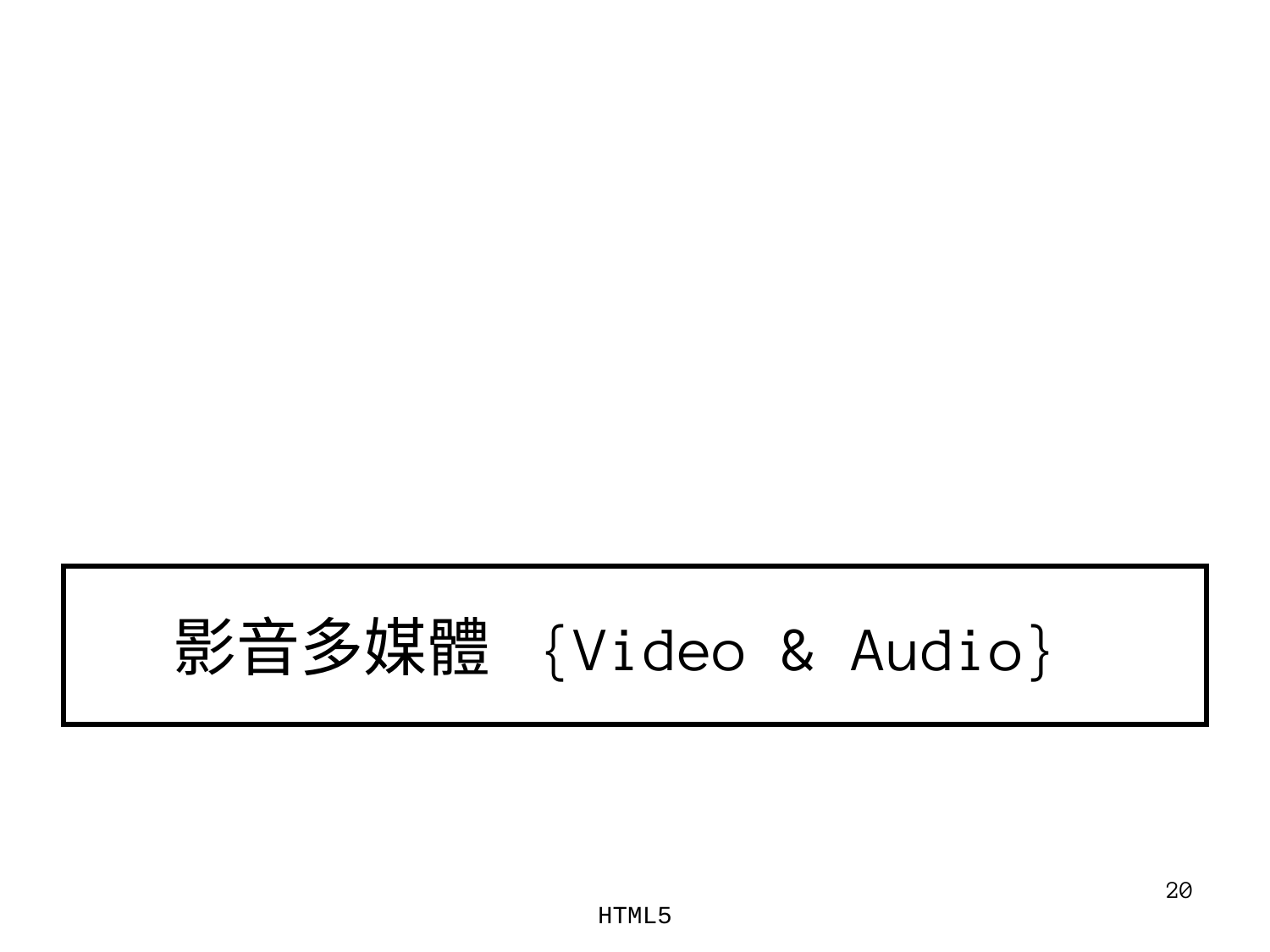

# 影音多媒體 {Video & Audio}
20
HTML5